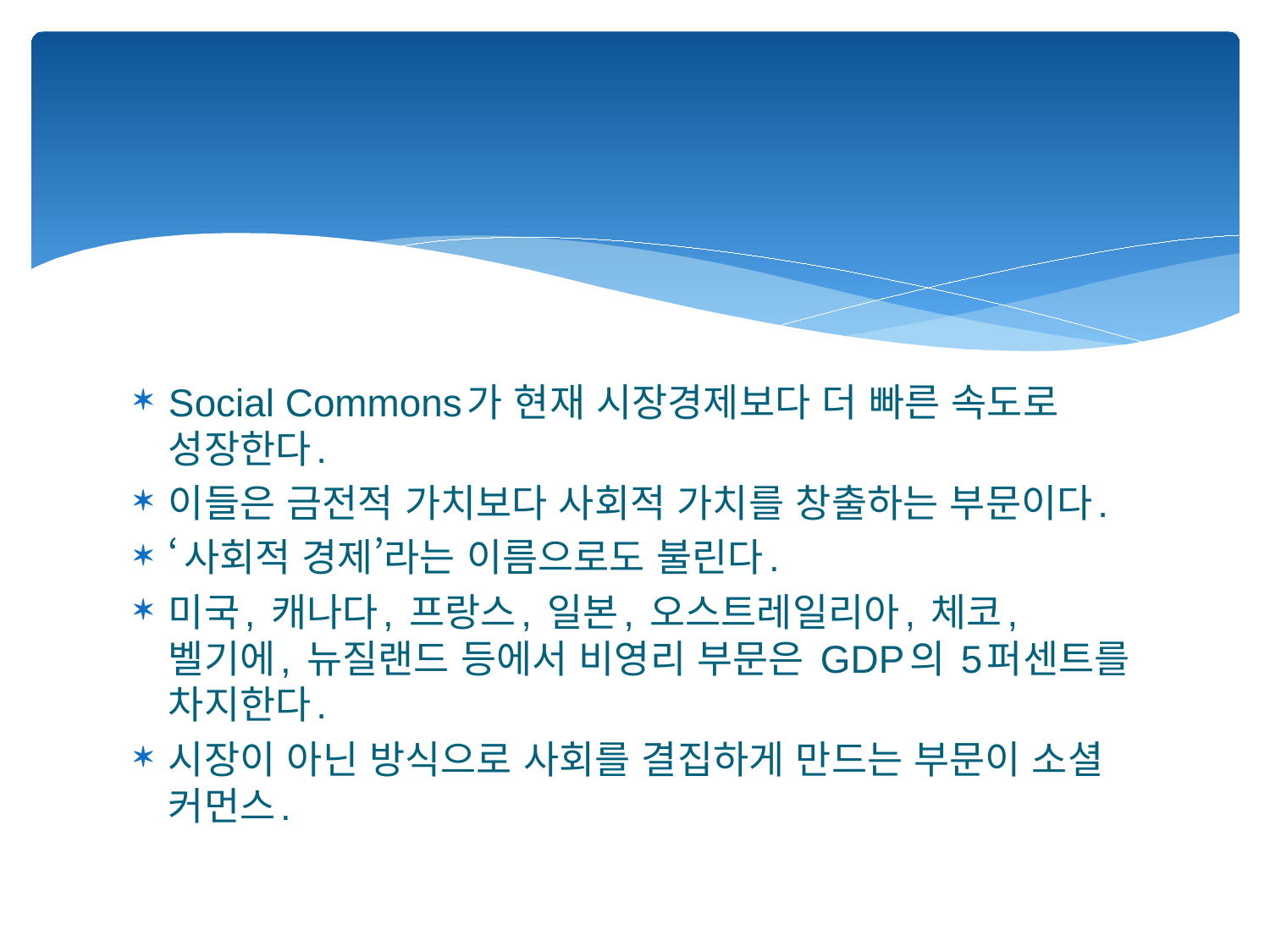

#
Social Commons가 현재 시장경제보다 더 빠른 속도로 성장한다.
이들은 금전적 가치보다 사회적 가치를 창출하는 부문이다.
‘사회적 경제’라는 이름으로도 불린다.
미국, 캐나다, 프랑스, 일본, 오스트레일리아, 체코, 벨기에, 뉴질랜드 등에서 비영리 부문은 GDP의 5퍼센트를 차지한다.
시장이 아닌 방식으로 사회를 결집하게 만드는 부문이 소셜 커먼스.